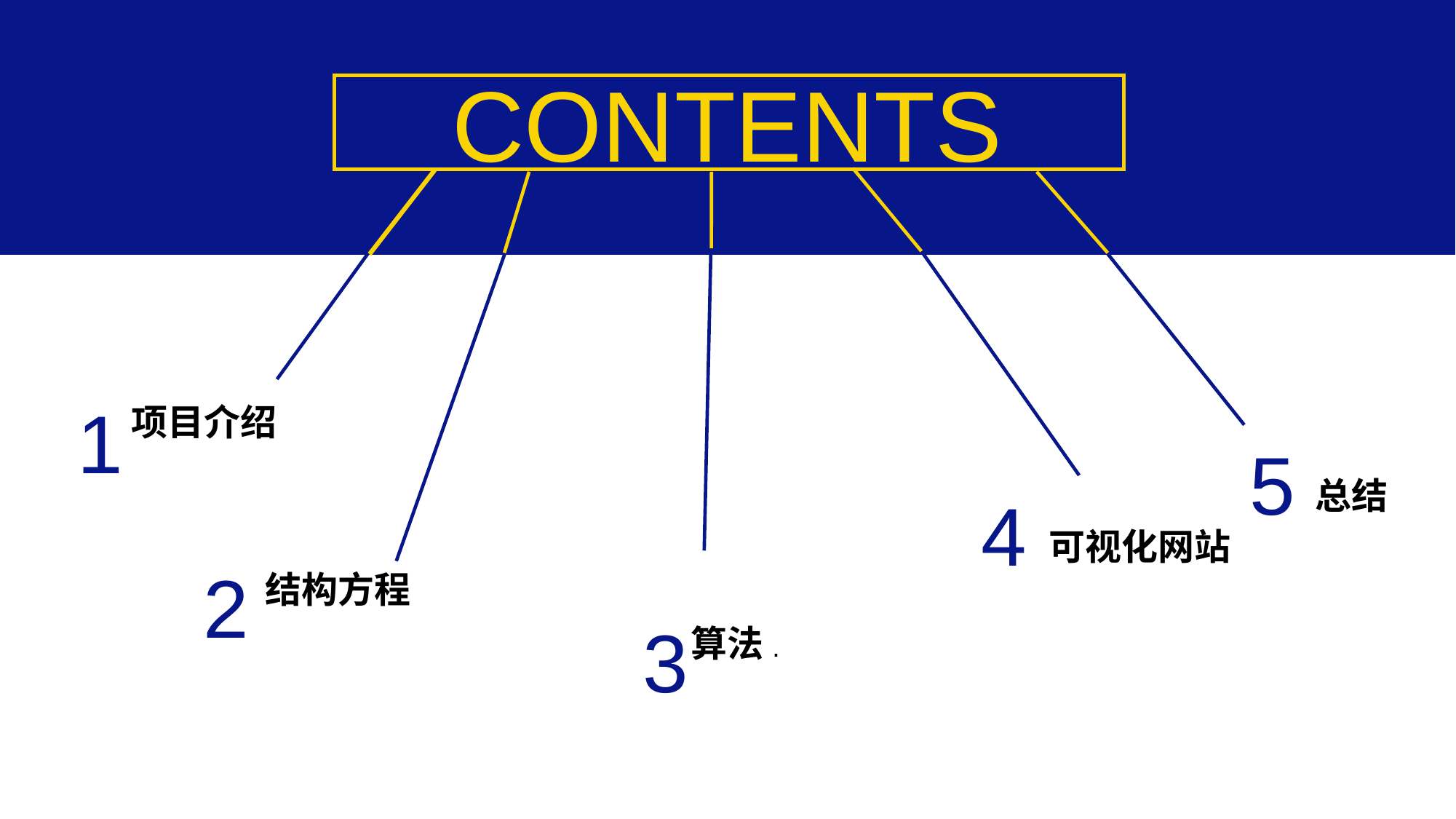

CONTENTS

1
项目介绍
5
总结
4
可视化网站
2
结构方程
3
算法.